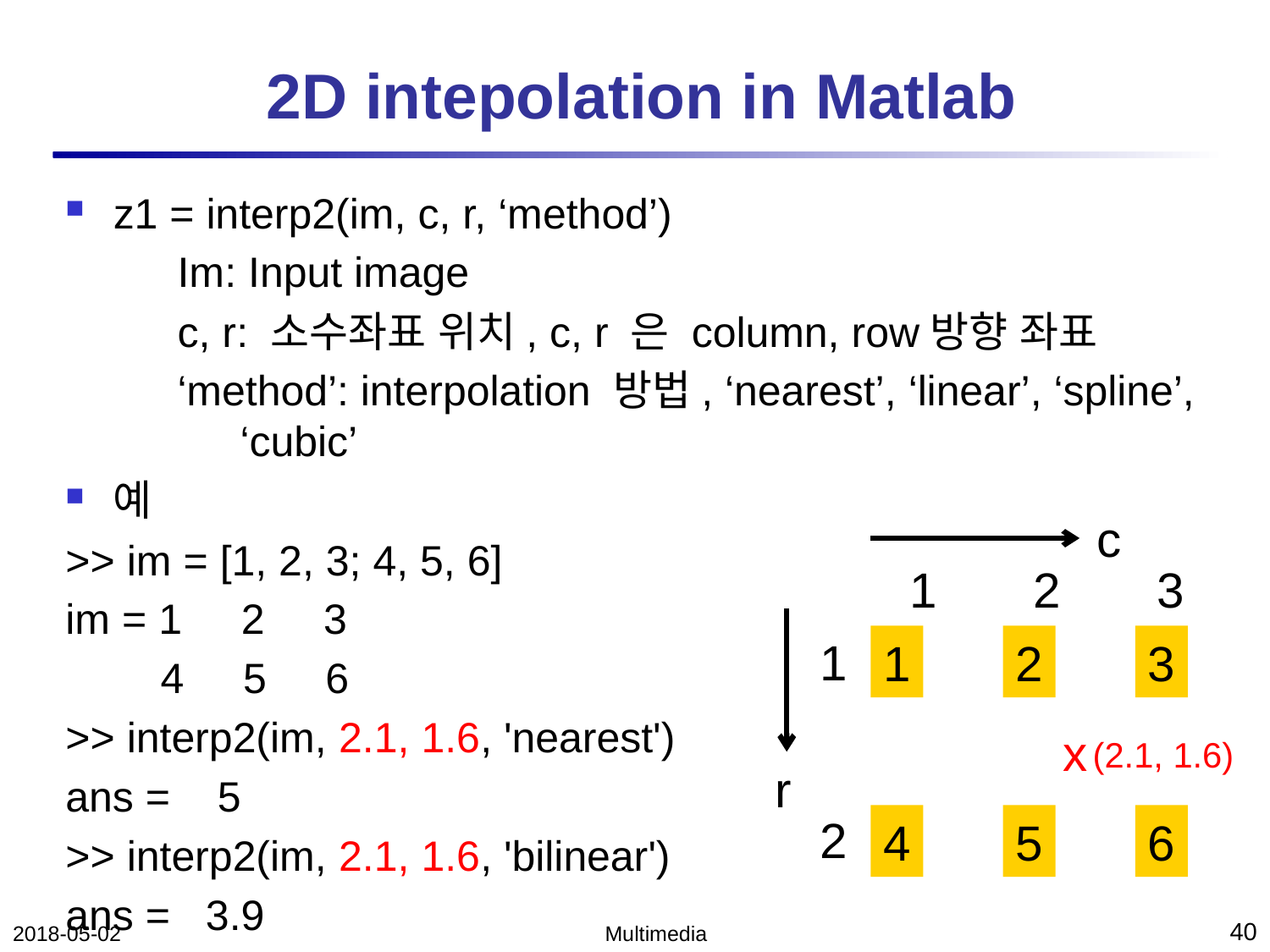

# 2D intepolation in Matlab
z1 = interp2(im, c, r, ‘method’)
Im: Input image
c, r: 소수좌표 위치, c, r 은 column, row방향 좌표
‘method’: interpolation 방법, ‘nearest’, ‘linear’, ‘spline’, ‘cubic’
예
>> im = [1, 2, 3; 4, 5, 6]
im = 1     2     3
        4     5     6
>> interp2(im, 2.1, 1.6, 'nearest')
ans =    5
>> interp2(im, 2.1, 1.6, 'bilinear')
ans =   3.9

c
1       2       3
1

2
1
2
3
x
r
4
5
6
(2.1, 1.6)
2018-05-02
Multimedia
40